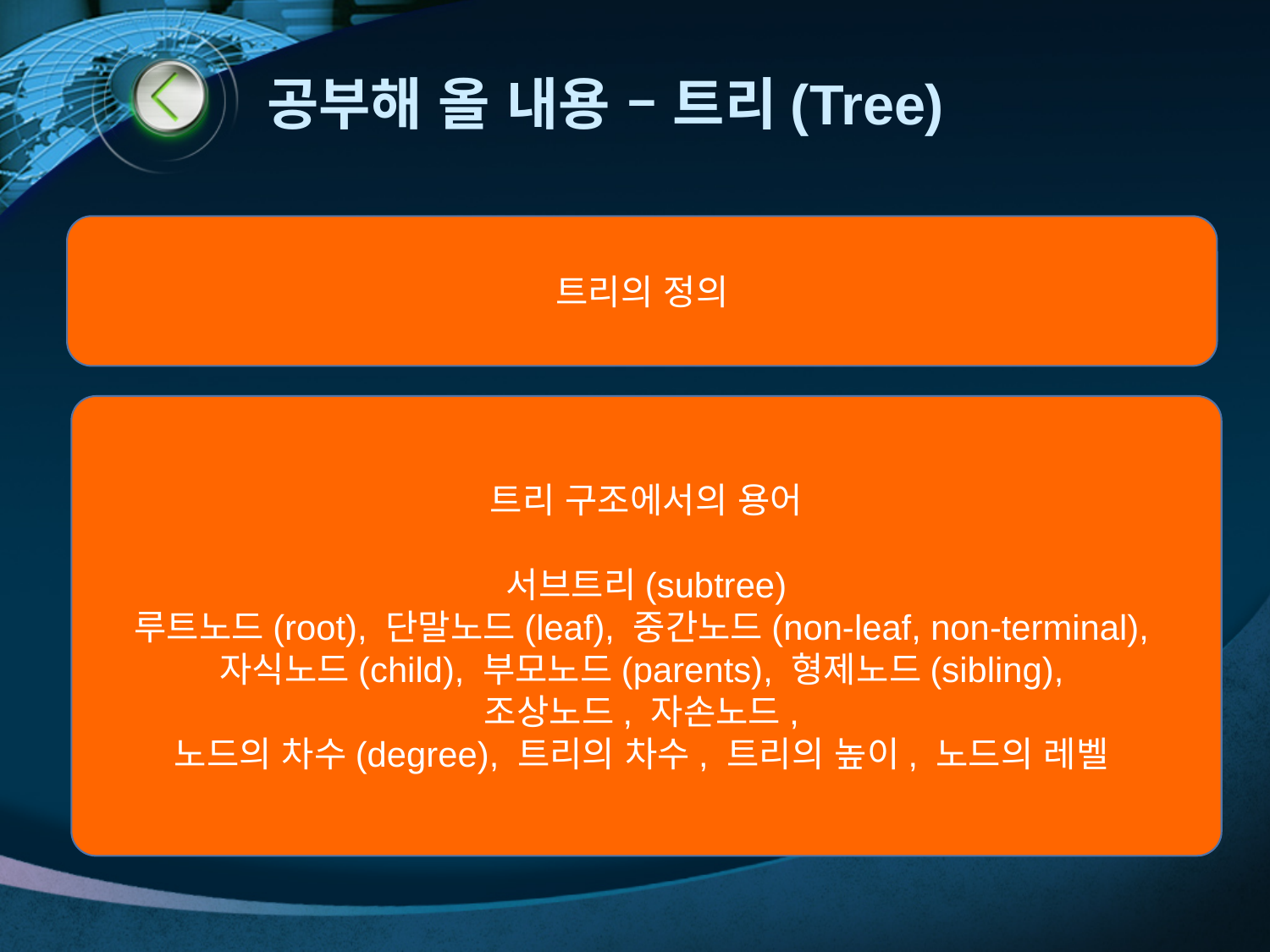

# 공부해 올 내용 – 트리(Tree)
트리의 정의
트리 구조에서의 용어

서브트리(subtree)
루트노드(root), 단말노드(leaf), 중간노드(non-leaf, non-terminal),
자식노드(child), 부모노드(parents), 형제노드(sibling),
조상노드, 자손노드,
노드의 차수(degree), 트리의 차수, 트리의 높이, 노드의 레벨